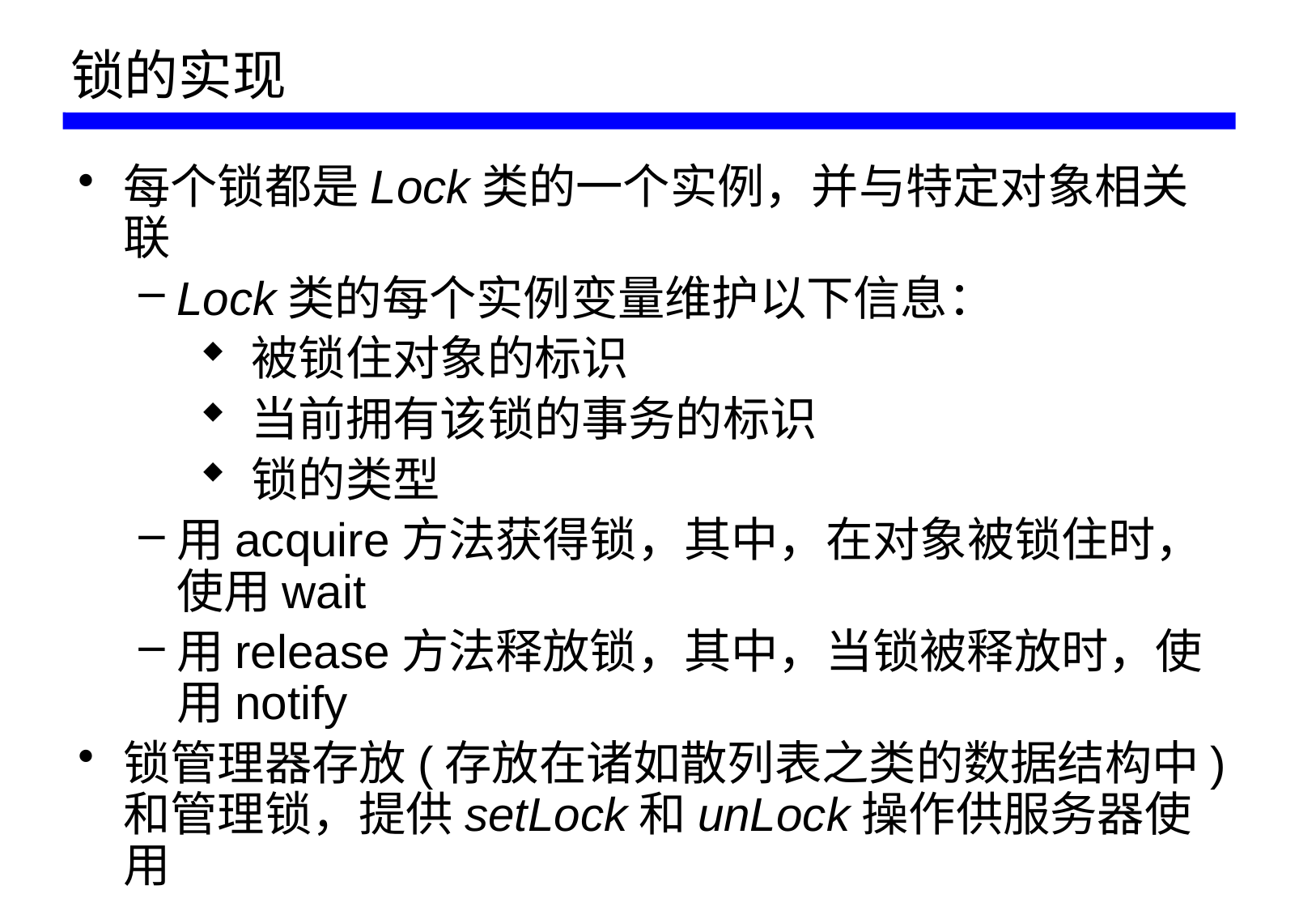

# 锁的实现
每个锁都是Lock类的一个实例，并与特定对象相关联
Lock类的每个实例变量维护以下信息：
 被锁住对象的标识
 当前拥有该锁的事务的标识
 锁的类型
用acquire方法获得锁，其中，在对象被锁住时，使用wait
用release方法释放锁，其中，当锁被释放时，使用notify
锁管理器存放(存放在诸如散列表之类的数据结构中)和管理锁，提供setLock和unLock操作供服务器使用